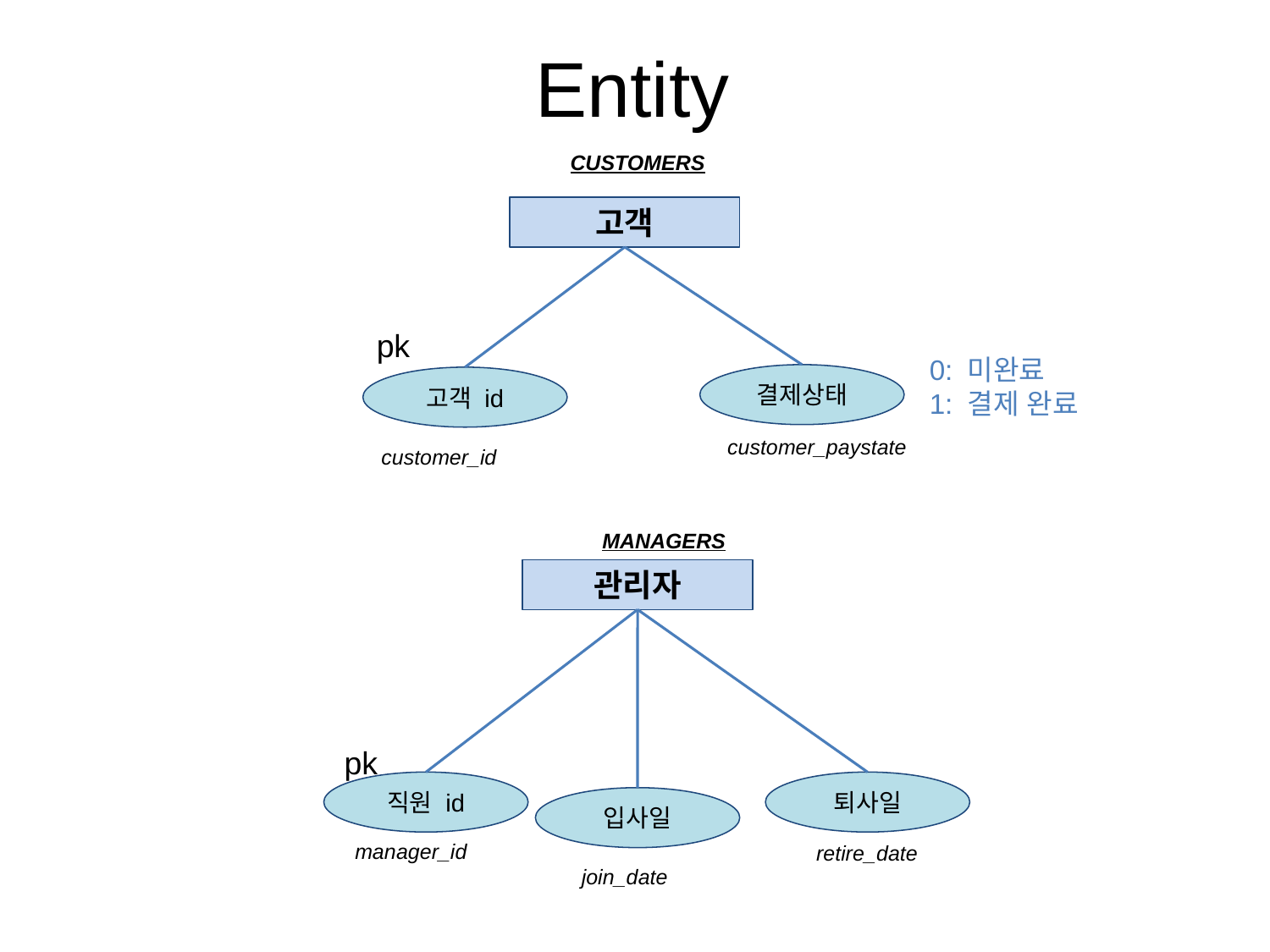

Entity
CUSTOMERS
고객
pk
0: 미완료
1: 결제 완료
결제상태
고객 id
customer_paystate
customer_id
MANAGERS
관리자
pk
직원 id
퇴사일
입사일
manager_id
retire_date
join_date